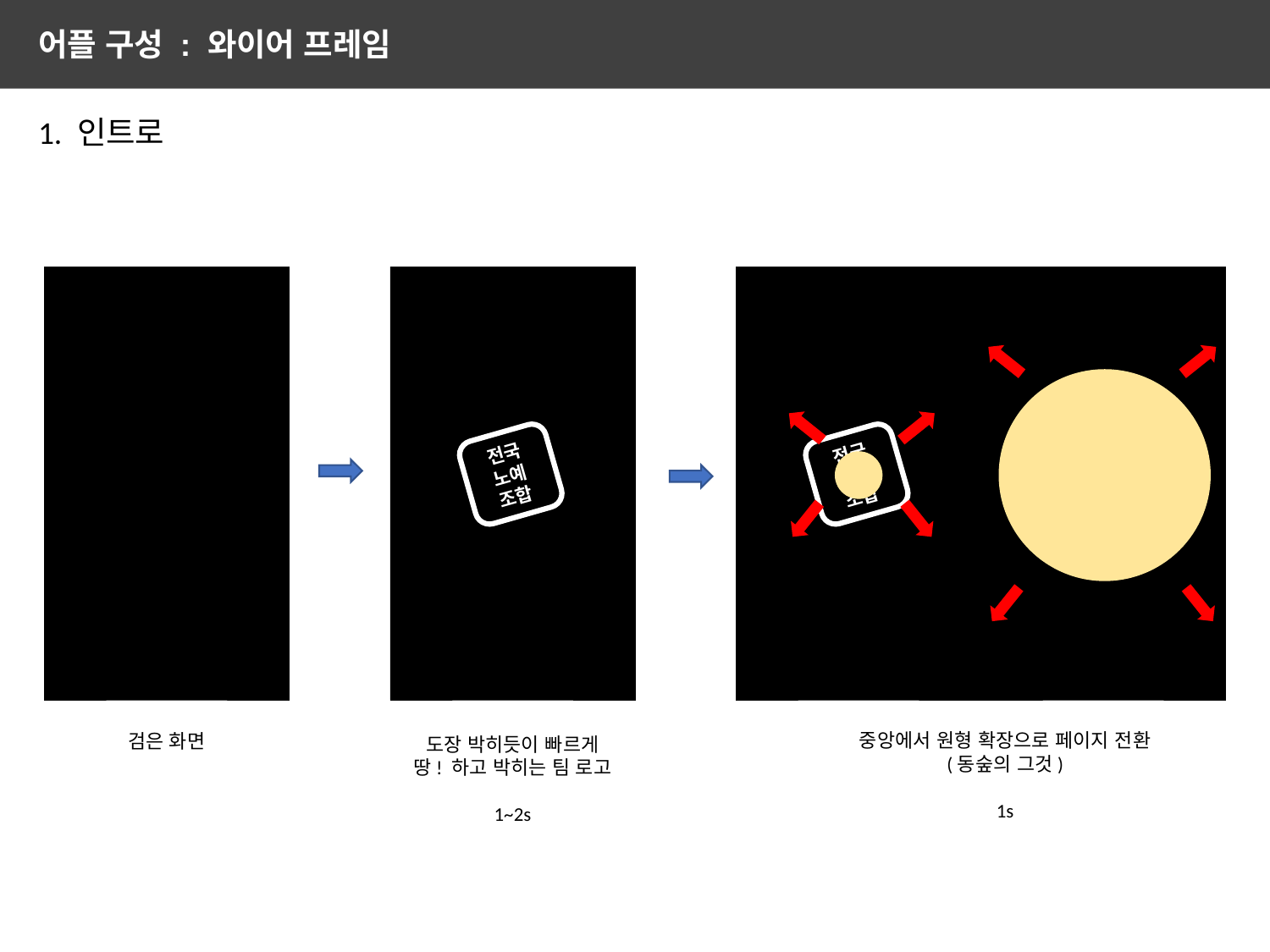

어플 구성 : 와이어 프레임
1. 인트로

전국
노예
조합

전국
노예
조합

중앙에서 원형 확장으로 페이지 전환
(동숲의 그것)

1s
검은 화면
도장 박히듯이 빠르게
땅! 하고 박히는 팀 로고

1~2s